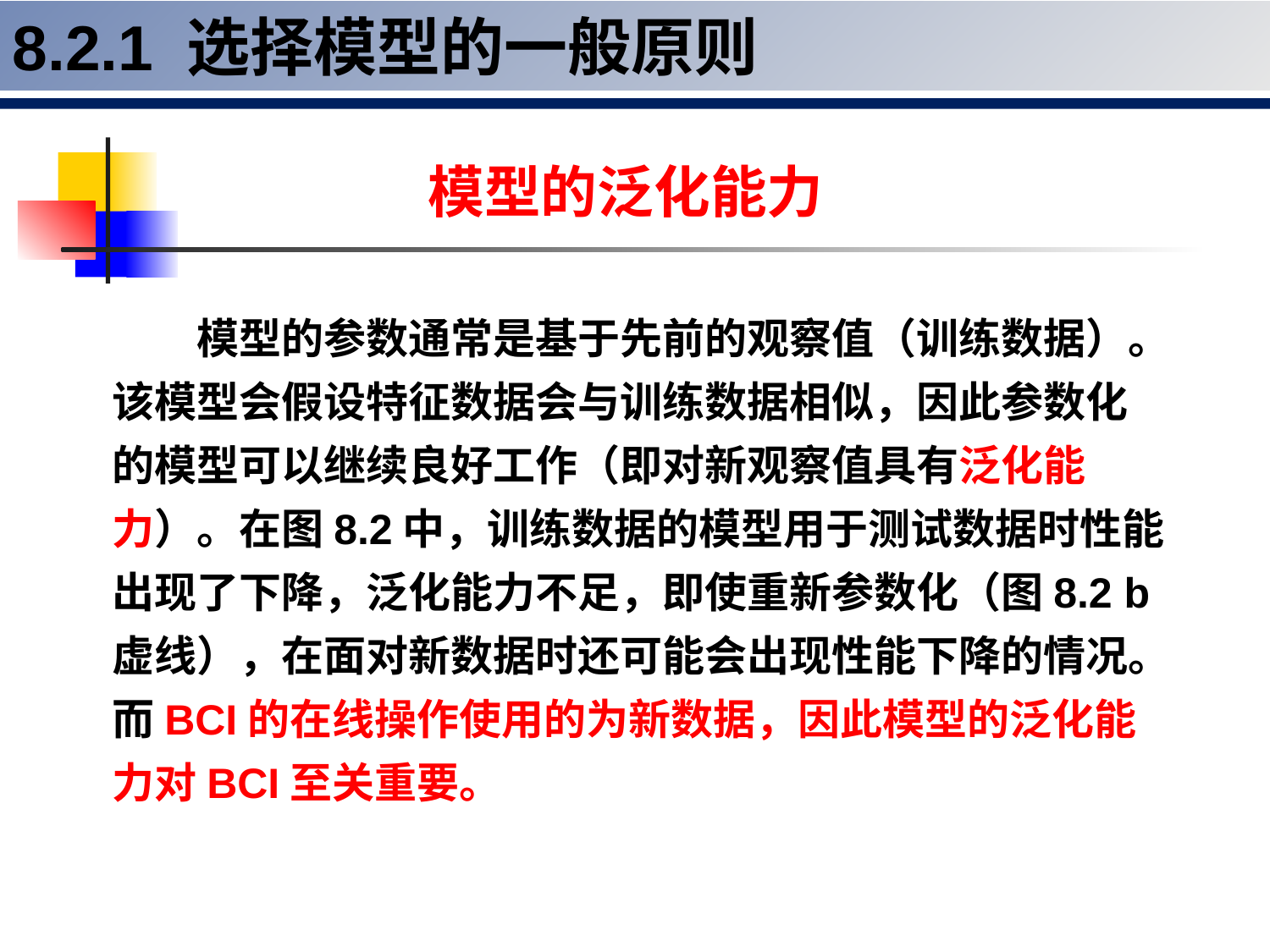

8.2.1 选择模型的一般原则

模型的泛化能力
模型的参数通常是基于先前的观察值（训练数据）。该模型会假设特征数据会与训练数据相似，因此参数化的模型可以继续良好工作（即对新观察值具有泛化能力）。在图8.2中，训练数据的模型用于测试数据时性能出现了下降，泛化能力不足，即使重新参数化（图8.2 b 虚线），在面对新数据时还可能会出现性能下降的情况。而BCI的在线操作使用的为新数据，因此模型的泛化能力对BCI至关重要。